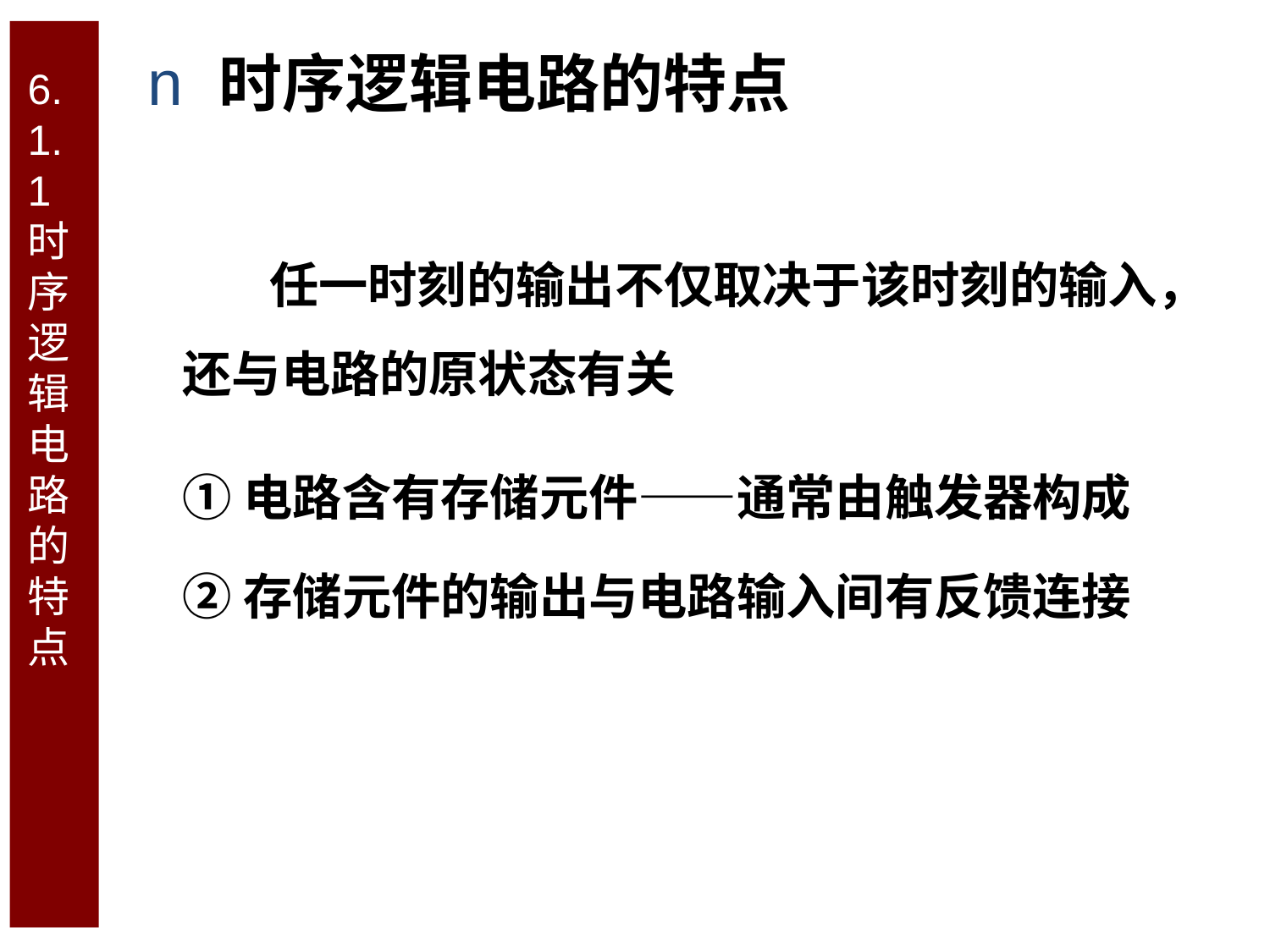

6.1.1  时序逻辑电路的特点
时序逻辑电路的特点
任一时刻的输出不仅取决于该时刻的输入，还与电路的原状态有关
①电路含有存储元件——通常由触发器构成
②存储元件的输出与电路输入间有反馈连接